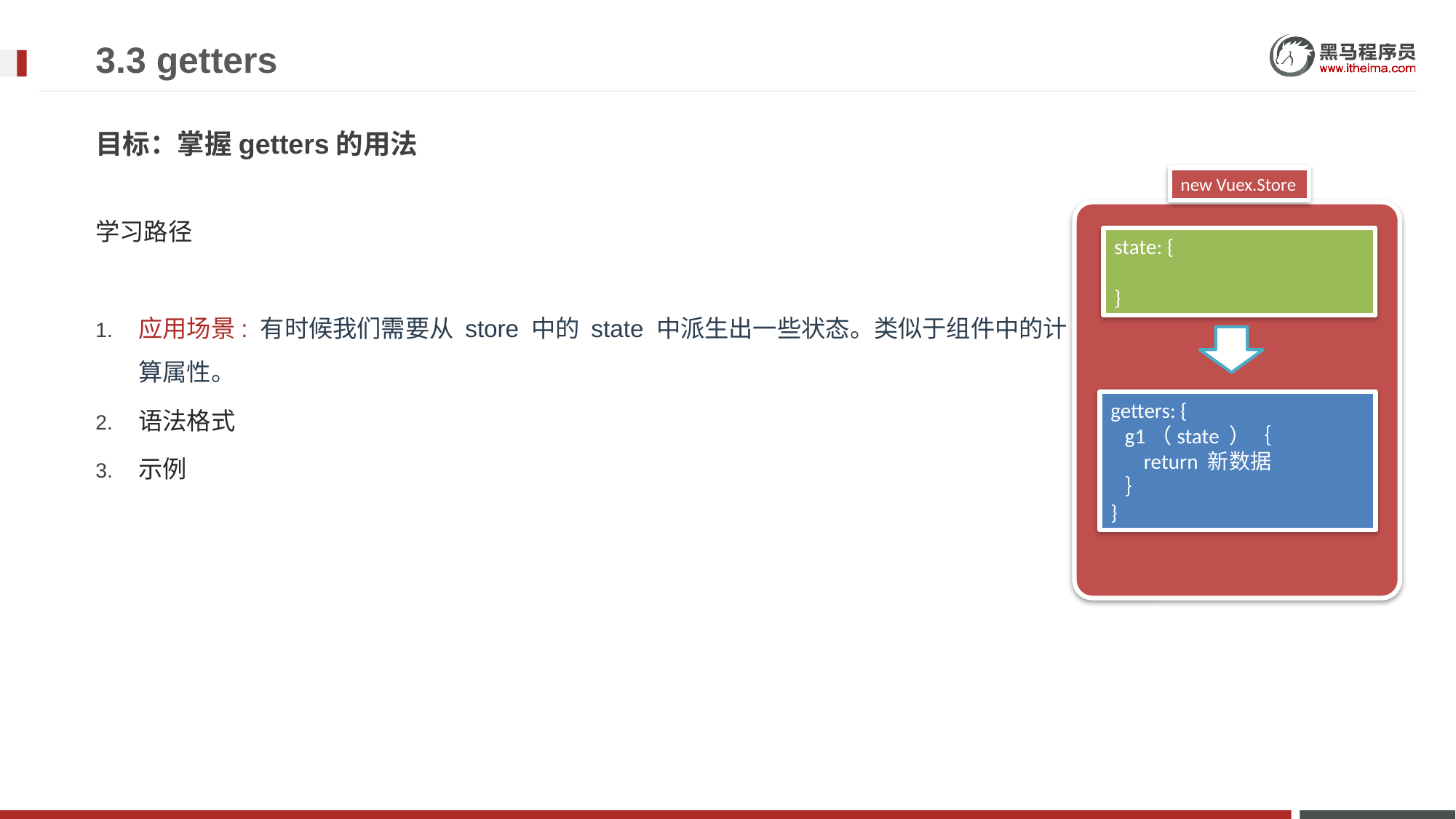

# 3.3 getters
目标：掌握getters的用法
new Vuex.Store
学习路径

应用场景: 有时候我们需要从 store 中的 state 中派生出一些状态。类似于组件中的计
算属性。
语法格式
示例

state: {

}

getters: {
   g1（state ）｛
       return 新数据
  ｝
}